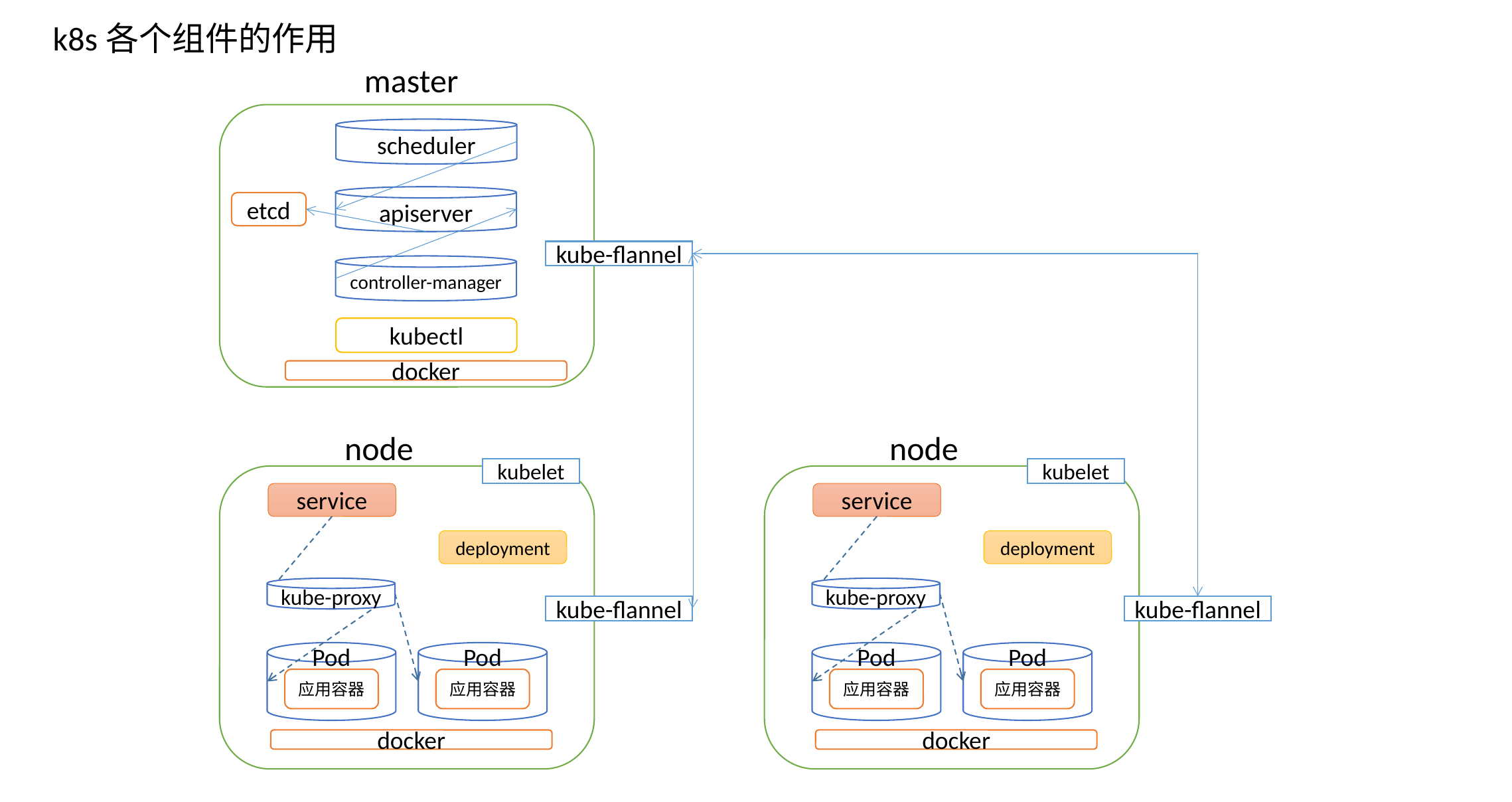

k8s各个组件的作用
master

scheduler
apiserver
etcd
kube-flannel
controller-manager
kubectl
docker
node
node
kubelet
kubelet

service
service
deployment
deployment
kube-proxy
kube-proxy
kube-flannel
kube-flannel

Pod

Pod

Pod

Pod

应用容器
应用容器
应用容器
应用容器
docker
docker